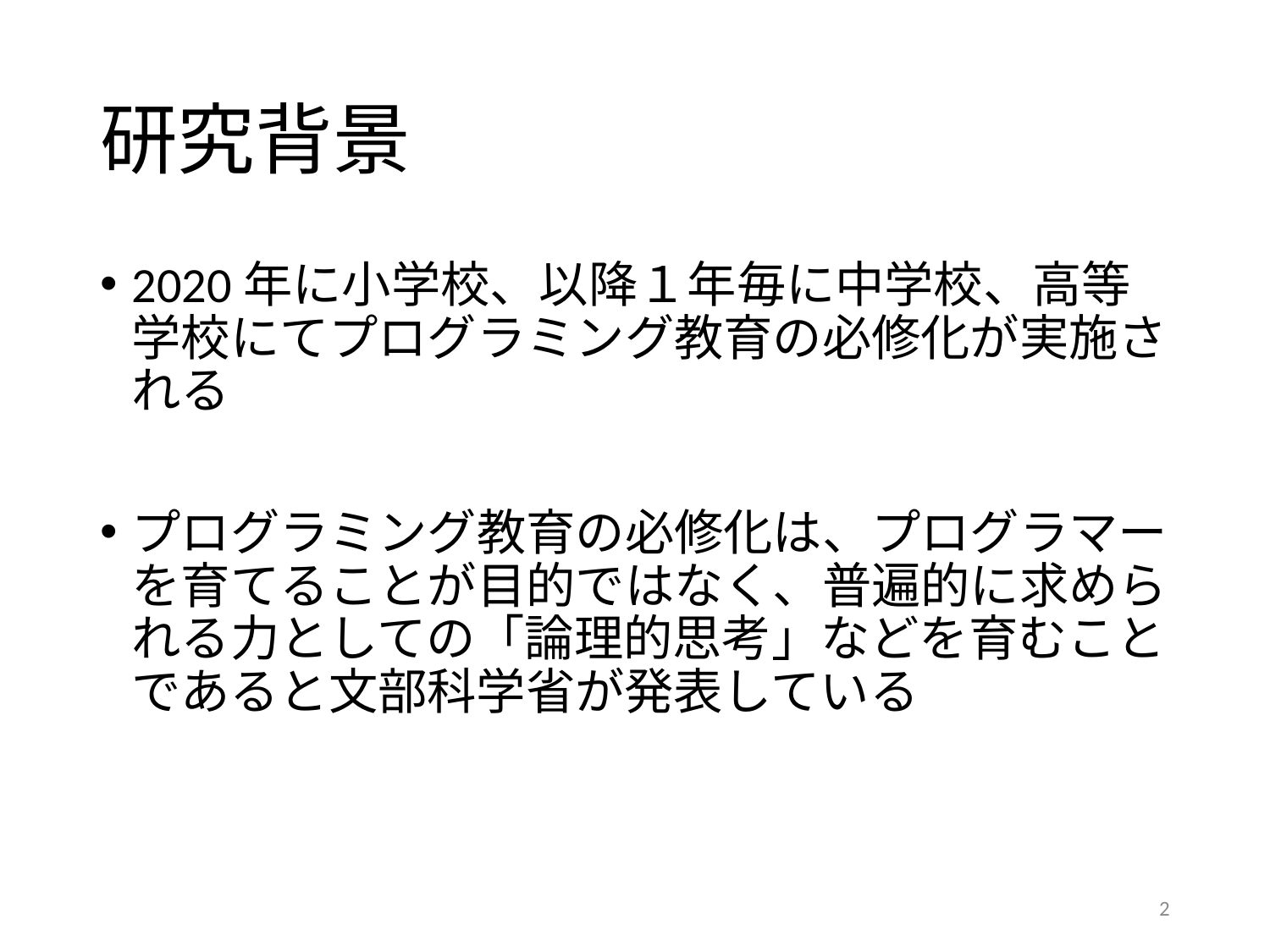

# 研究背景
2020年に小学校、以降１年毎に中学校、高等学校にてプログラミング教育の必修化が実施される

プログラミング教育の必修化は、プログラマーを育てることが目的ではなく、普遍的に求められる力としての「論理的思考」などを育むことであると文部科学省が発表している
2